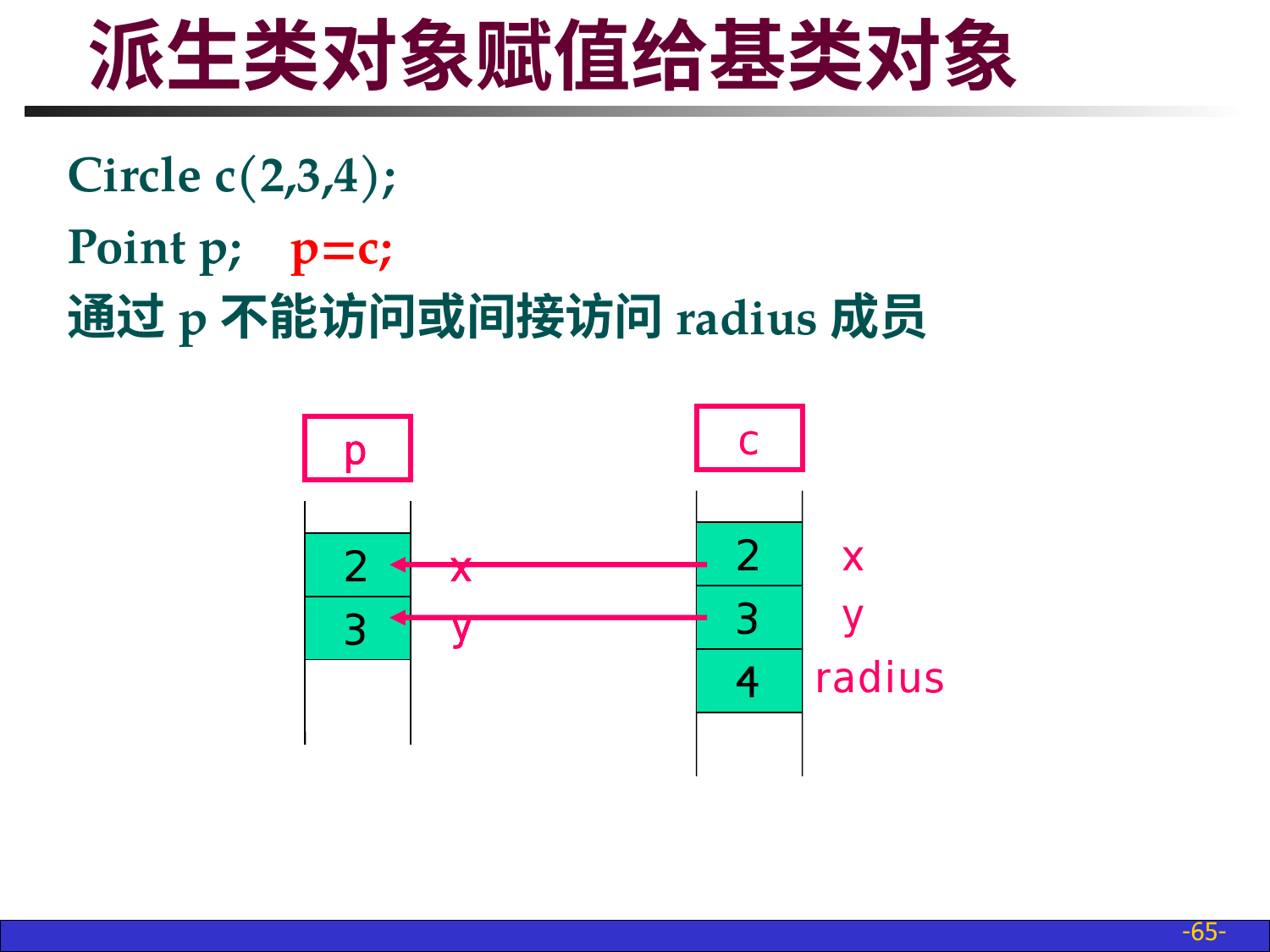

# 派生类对象赋值给基类对象
Circle c(2,3,4);
Point p;    p=c;
通过p不能访问或间接访问radius成员
c

2
x
3
y
4
radius
p

x

y
p

2
x

y
p

2
x
3
y

-65-